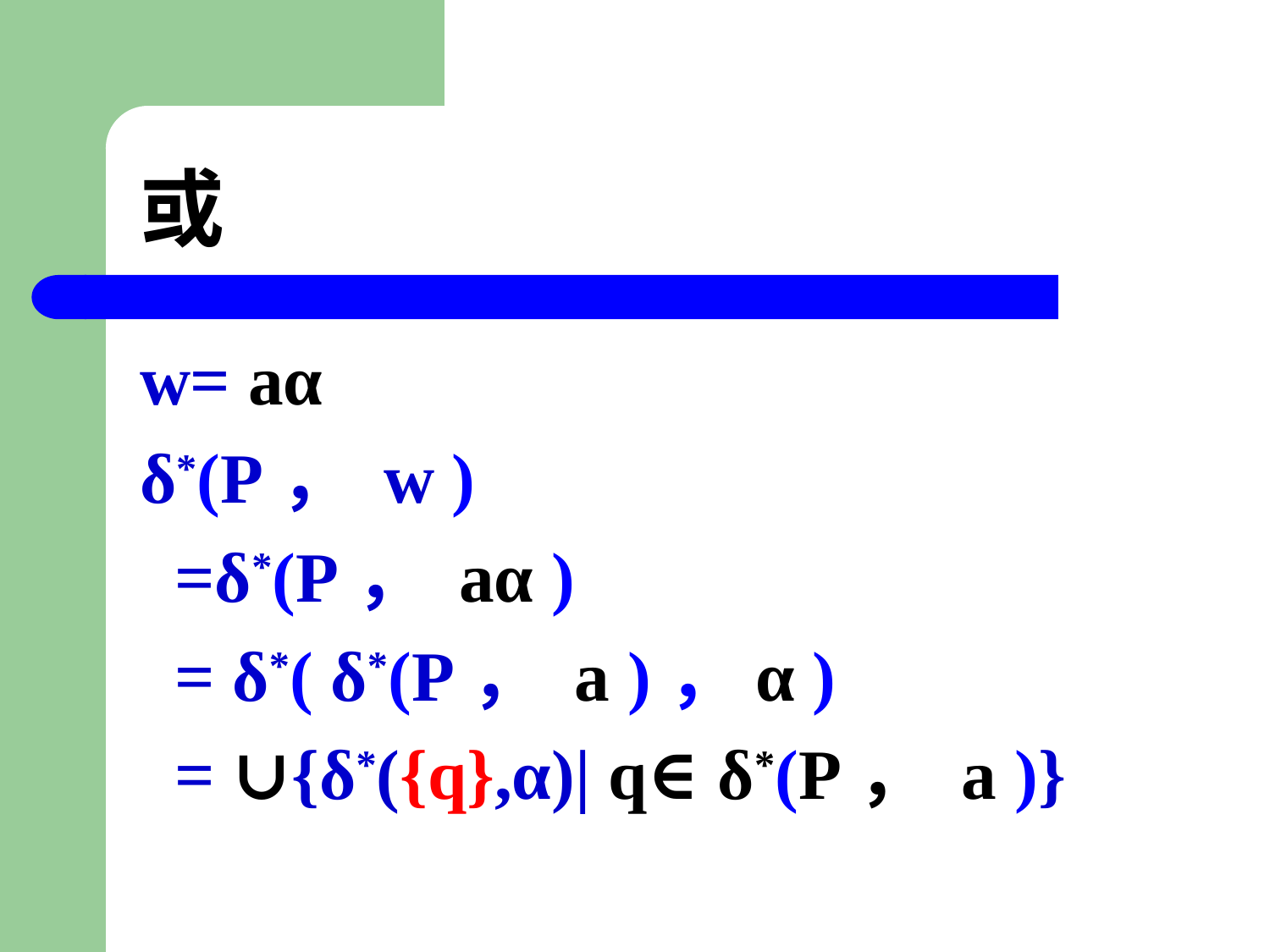

# 或
w= aα
δ*(P， w )
  =δ*(P， aα )
  = δ*( δ*(P， a )，α )
  = ∪{δ*({q},α)| q∈δ*(P， a )}